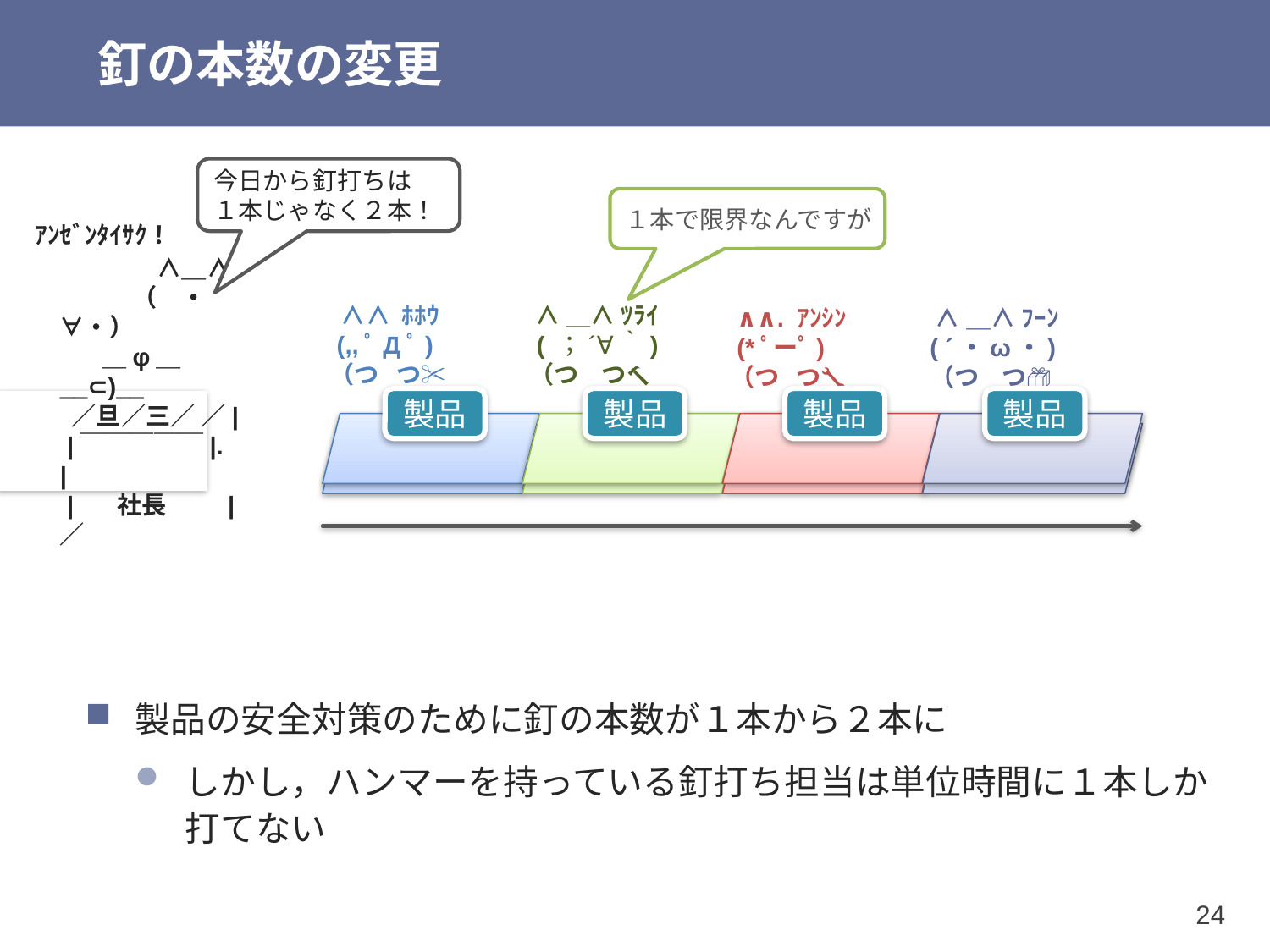

# 釘の本数の変更
今日から釘打ちは
１本じゃなく２本！
１本で限界なんですが
ｱﾝｾﾞﾝﾀｲｻｸ！
 　 　 　∧＿∧
　 　   （　・∀・）
 　 ＿φ＿__⊂)__
 ／旦／三／ ／|
 |￣￣￣￣￣|.　|
 | 　 社長 　　|／
  ∧∧ ﾎﾎｳ
 (,,ﾟДﾟ)
（つ   つ✂
 ∧＿∧ ﾂﾗｲ
 ( ；´∀｀)
（つ    つ🔨
 ∧∧. ｱﾝｼﾝ
 (*ﾟーﾟ)
（つ   つ🔧
 ∧＿∧ ﾌｰﾝ
( ´・ω・)
（つ    つ📦
製品
製品
製品
製品

製品の安全対策のために釘の本数が１本から２本に
しかし，ハンマーを持っている釘打ち担当は単位時間に１本しか打てない